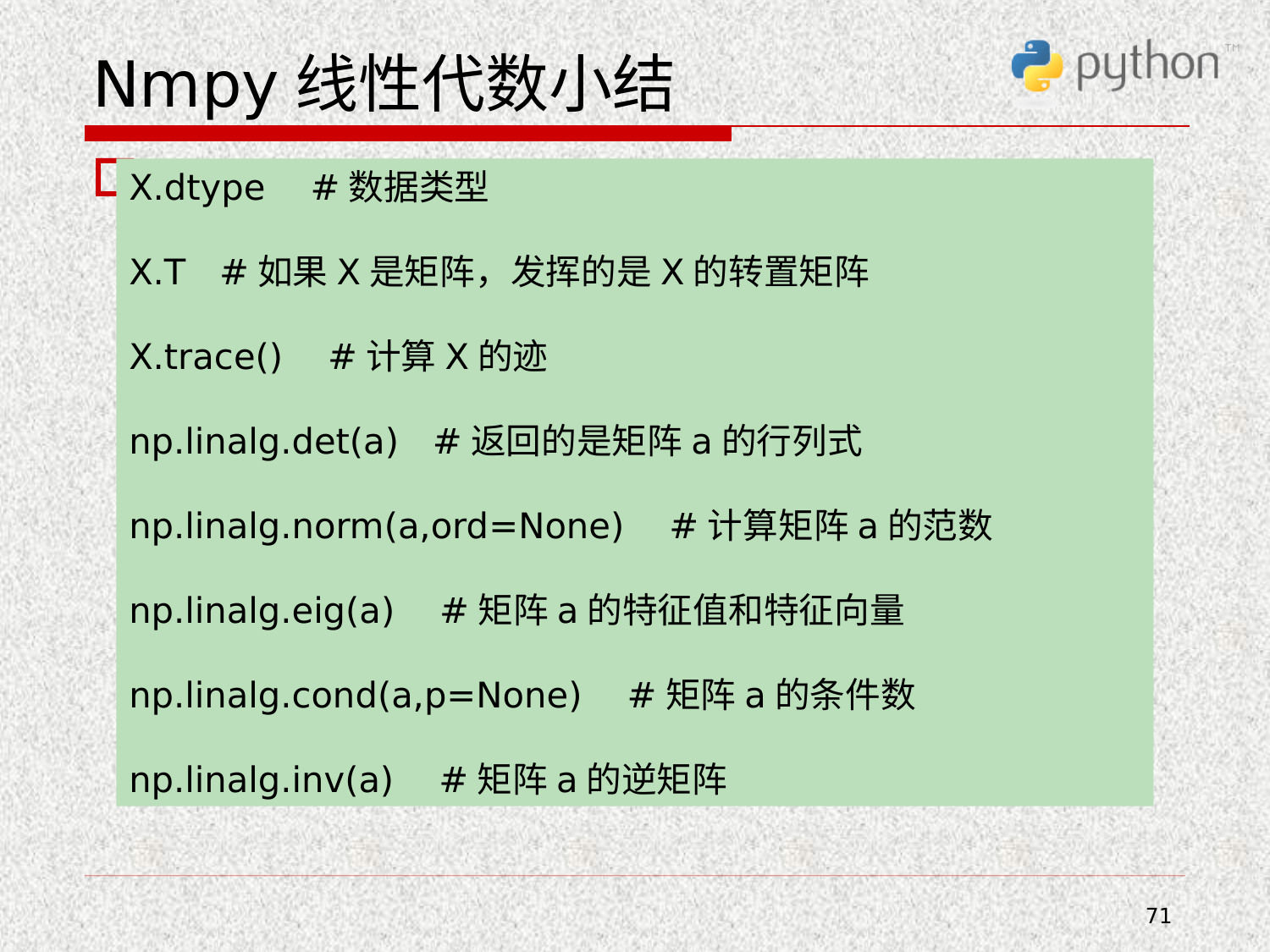

# Nmpy线性代数小结

X.dtype    #数据类型

X.T   #如果X是矩阵，发挥的是X的转置矩阵

X.trace()    #计算X的迹

np.linalg.det(a)   #返回的是矩阵a的行列式

np.linalg.norm(a,ord=None)    #计算矩阵a的范数

np.linalg.eig(a)    #矩阵a的特征值和特征向量

np.linalg.cond(a,p=None)    #矩阵a的条件数

np.linalg.inv(a)    #矩阵a的逆矩阵
71